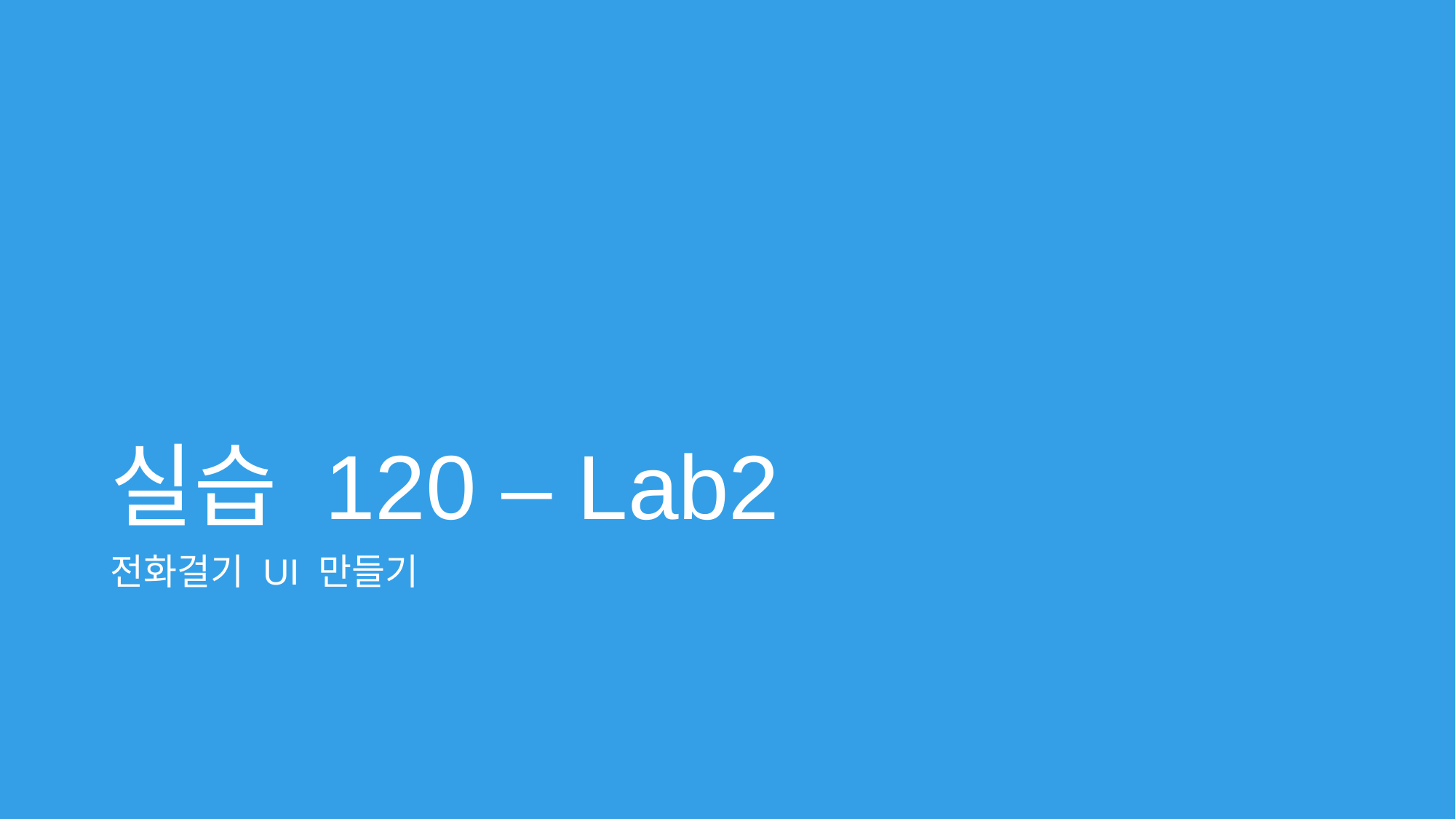

# 실습 120 – Lab2
전화걸기 UI 만들기